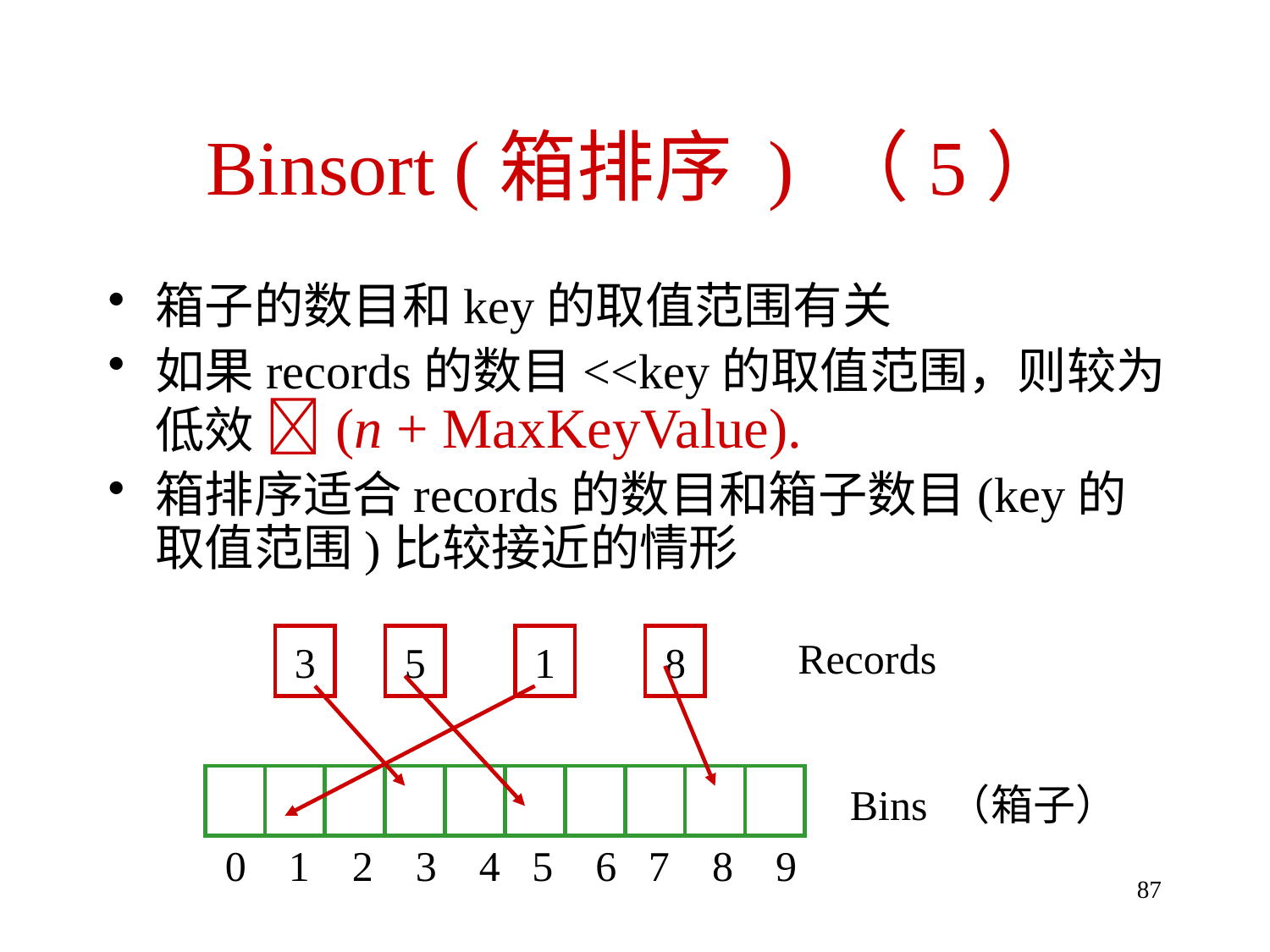

# Binsort (箱排序 ) （5）
箱子的数目和key的取值范围有关
如果records的数目<<key的取值范围，则较为低效 Θ(n + MaxKeyValue).
箱排序适合records的数目和箱子数目(key的取值范围)比较接近的情形

3
5
1
8
Records

Bins （箱子）
0    1    2    3    4   5    6   7    8    9
87